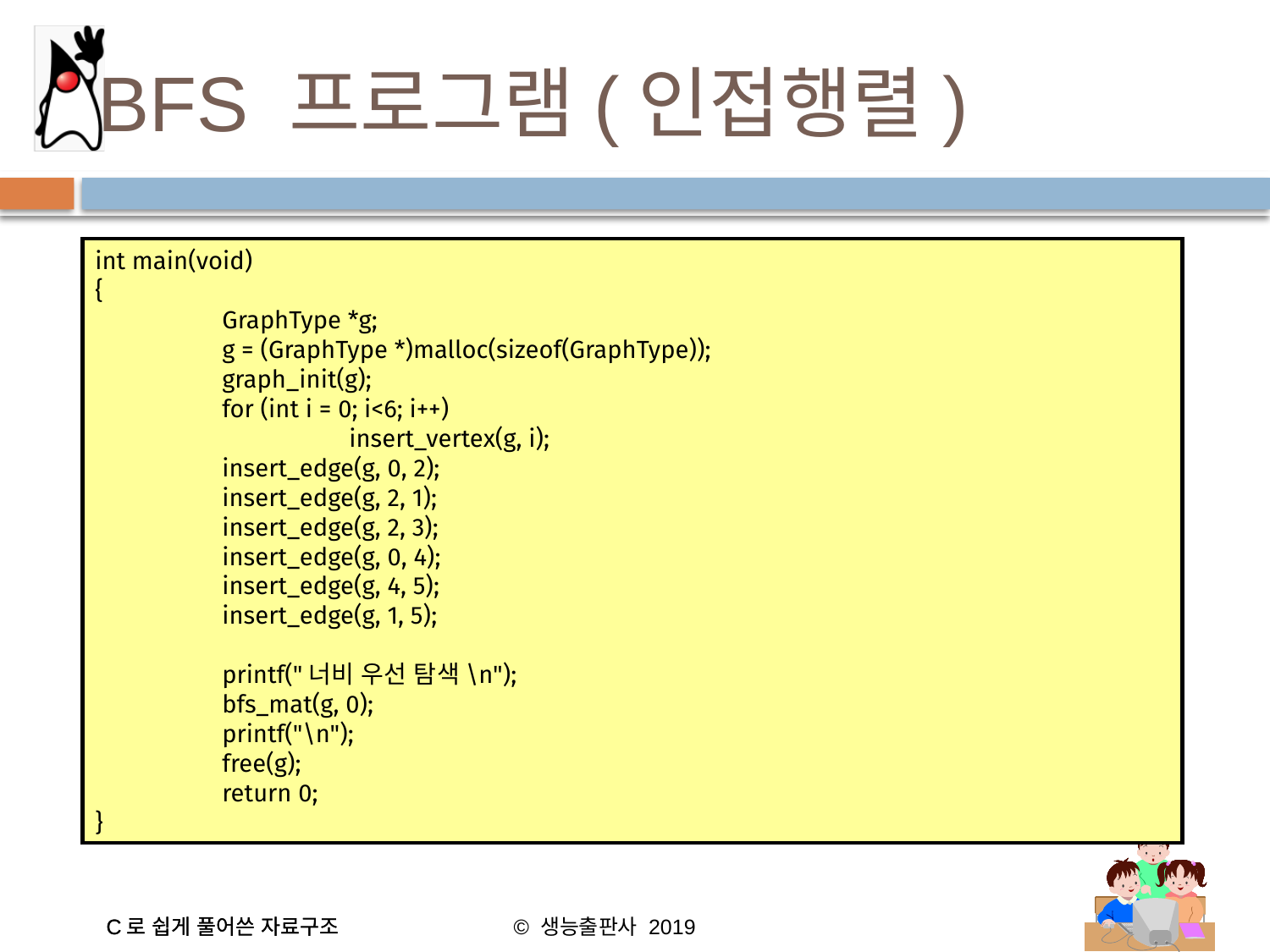

# BFS 프로그램(인접행렬)
int main(void)
{
	GraphType *g;
	g = (GraphType *)malloc(sizeof(GraphType));
	graph_init(g);
	for (int i = 0; i<6; i++)
		insert_vertex(g, i);
	insert_edge(g, 0, 2);
	insert_edge(g, 2, 1);
	insert_edge(g, 2, 3);
	insert_edge(g, 0, 4);
	insert_edge(g, 4, 5);
	insert_edge(g, 1, 5);

	printf("너비 우선 탐색\n");
	bfs_mat(g, 0);
	printf("\n");
	free(g);
	return 0;
}